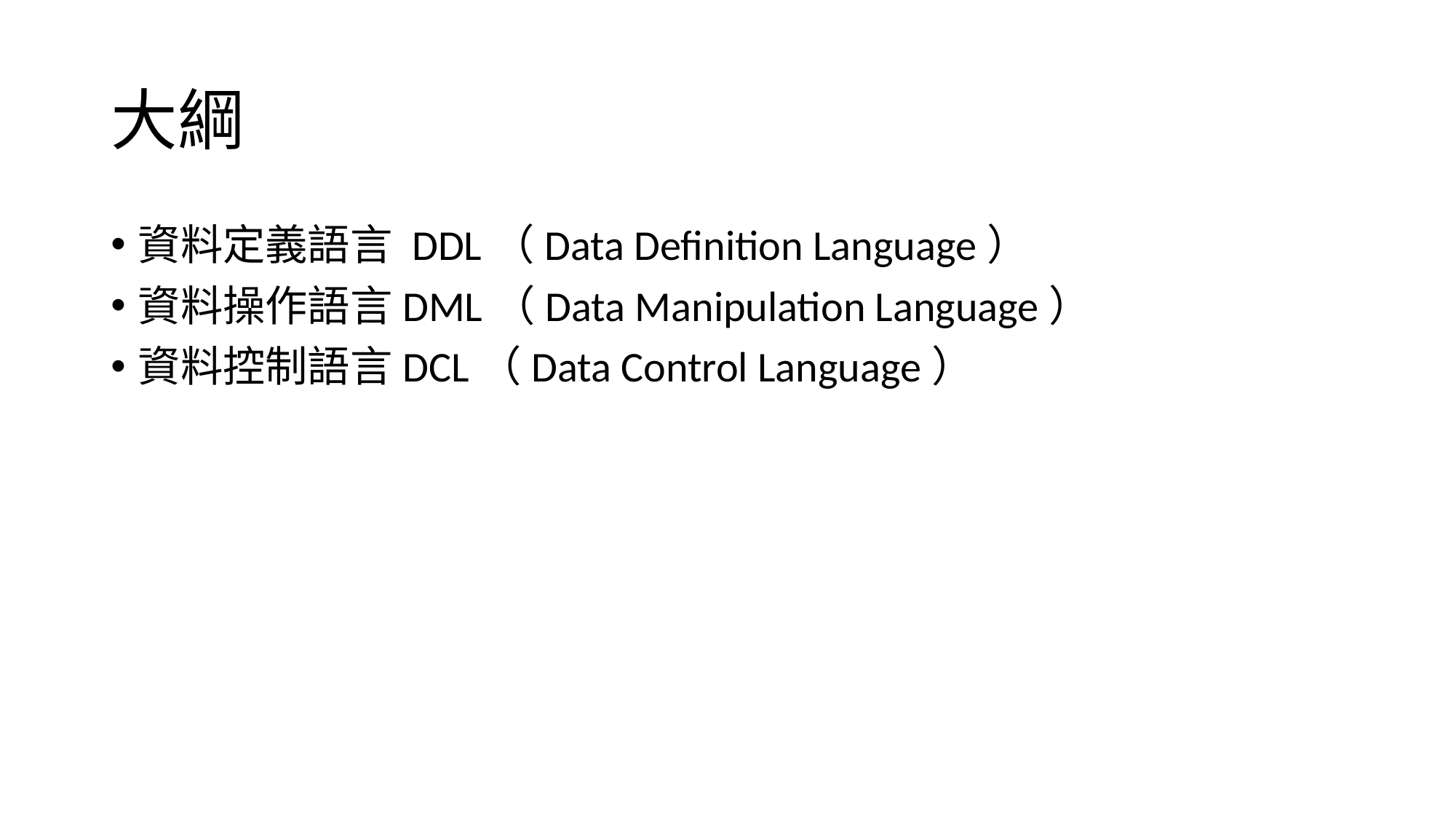

# 大綱
資料定義語言 DDL（Data Definition Language）
資料操作語言DML（Data Manipulation Language）
資料控制語言DCL（Data Control Language）